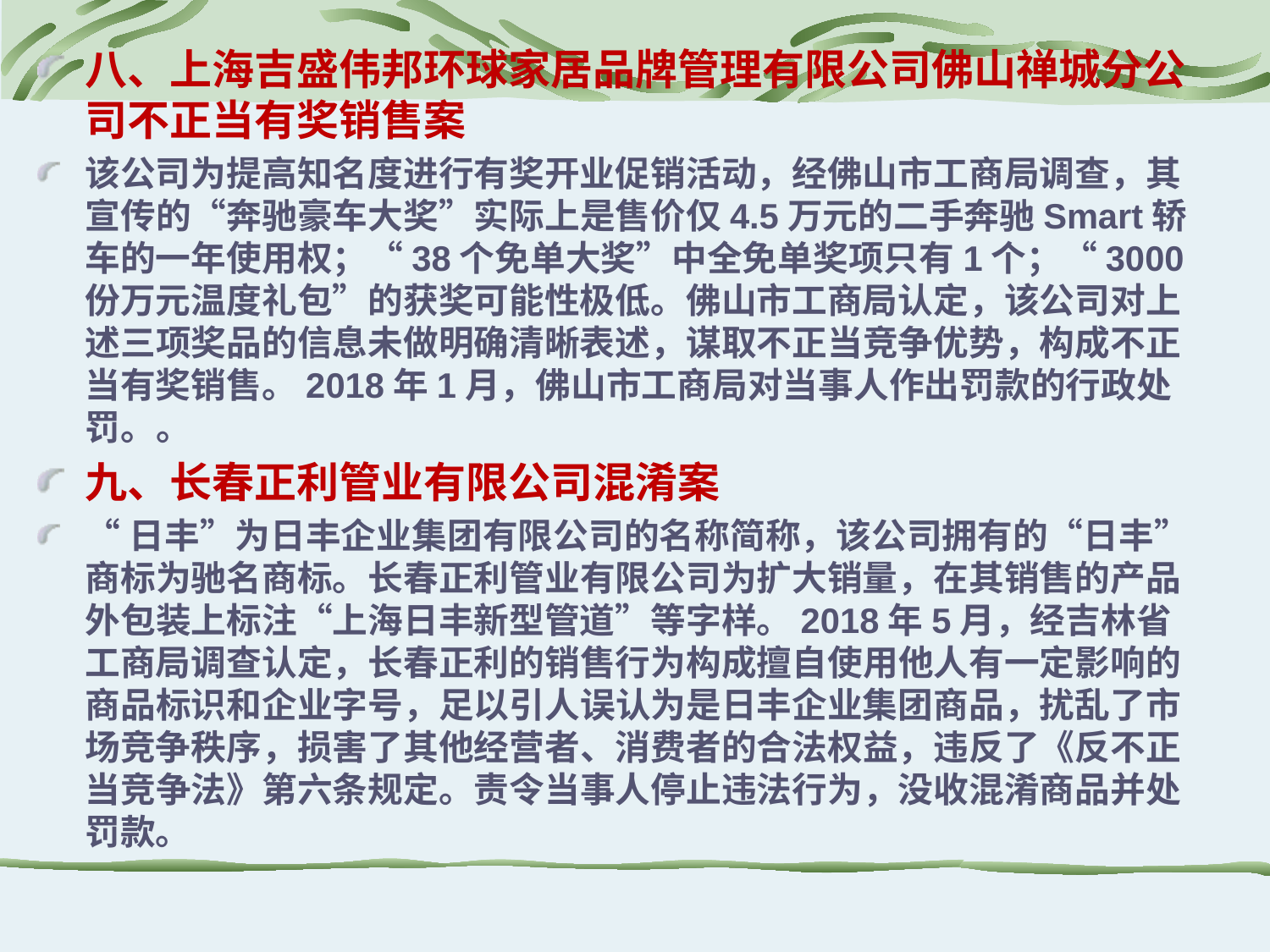

八、上海吉盛伟邦环球家居品牌管理有限公司佛山禅城分公司不正当有奖销售案
该公司为提高知名度进行有奖开业促销活动，经佛山市工商局调查，其宣传的“奔驰豪车大奖”实际上是售价仅4.5万元的二手奔驰Smart轿车的一年使用权；“38个免单大奖”中全免单奖项只有1个；“3000份万元温度礼包”的获奖可能性极低。佛山市工商局认定，该公司对上述三项奖品的信息未做明确清晰表述，谋取不正当竞争优势，构成不正当有奖销售。2018年1月，佛山市工商局对当事人作出罚款的行政处罚。。
九、长春正利管业有限公司混淆案
“日丰”为日丰企业集团有限公司的名称简称，该公司拥有的“日丰”商标为驰名商标。长春正利管业有限公司为扩大销量，在其销售的产品外包装上标注“上海日丰新型管道”等字样。2018年5月，经吉林省工商局调查认定，长春正利的销售行为构成擅自使用他人有一定影响的商品标识和企业字号，足以引人误认为是日丰企业集团商品，扰乱了市场竞争秩序，损害了其他经营者、消费者的合法权益，违反了《反不正当竞争法》第六条规定。责令当事人停止违法行为，没收混淆商品并处罚款。
#